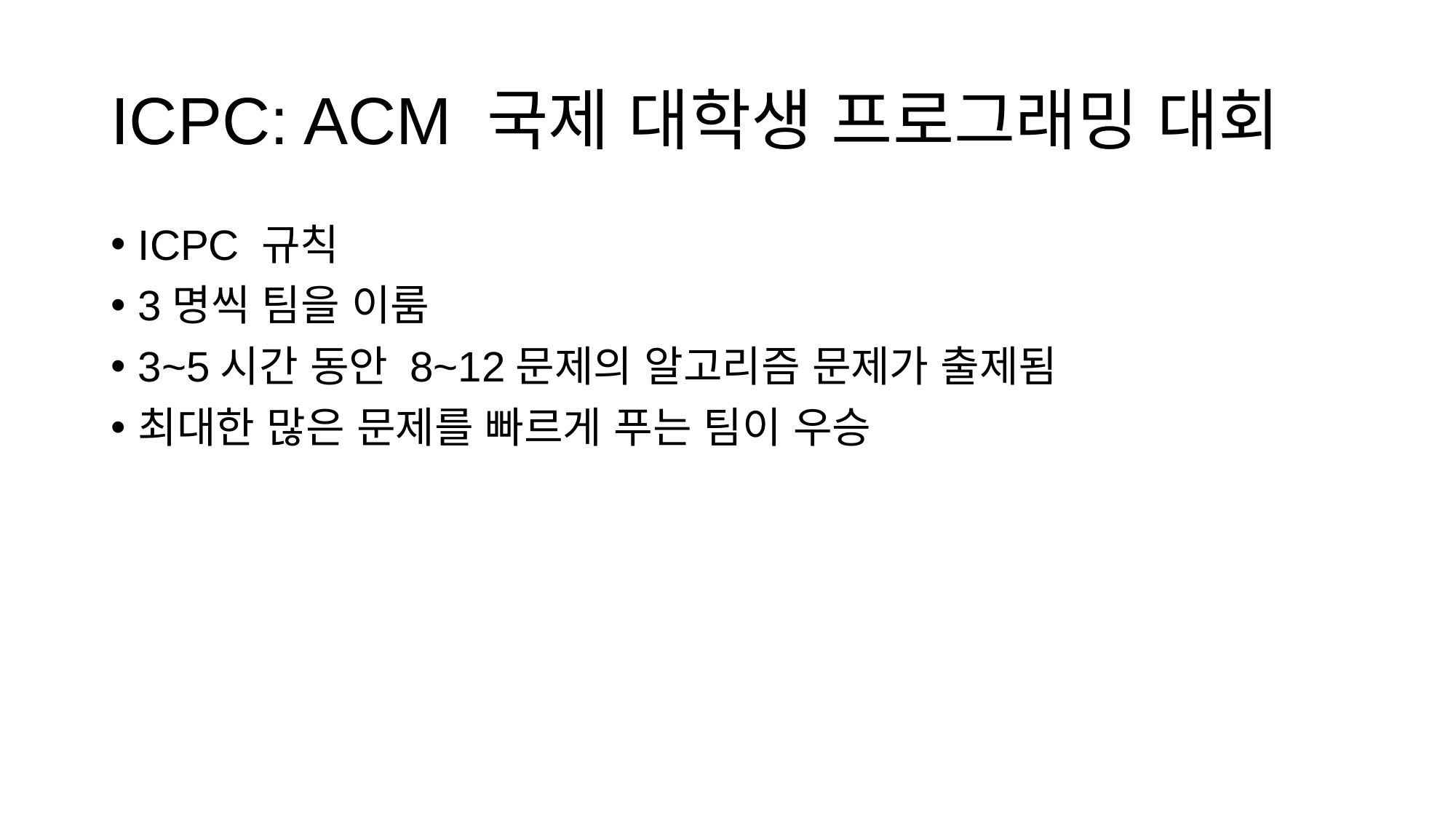

# ICPC: ACM 국제 대학생 프로그래밍 대회
ICPC 규칙
3명씩 팀을 이룸
3~5시간 동안 8~12문제의 알고리즘 문제가 출제됨
최대한 많은 문제를 빠르게 푸는 팀이 우승